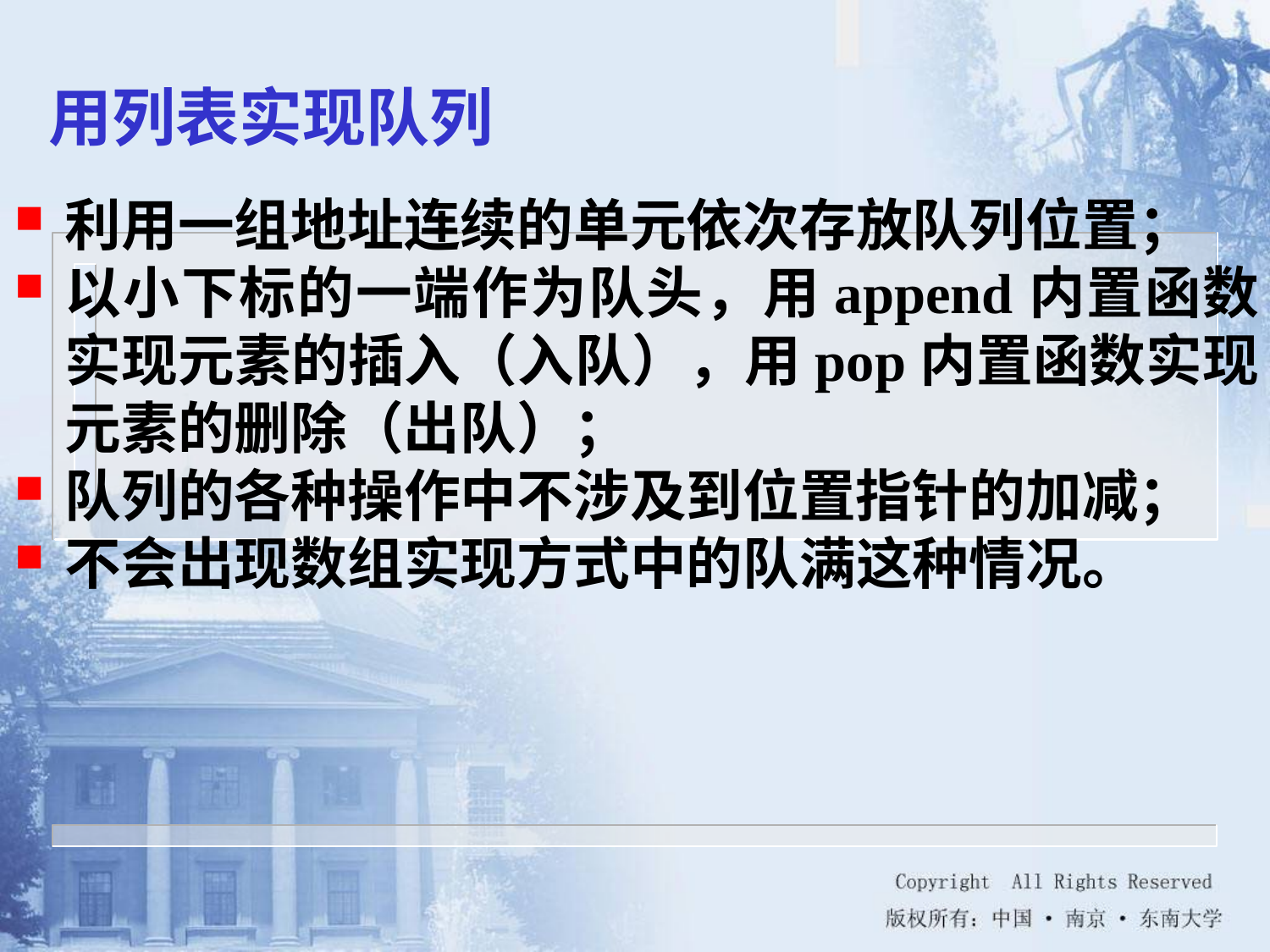

用列表实现队列
利用一组地址连续的单元依次存放队列位置；
以小下标的一端作为队头，用append内置函数实现元素的插入（入队），用pop内置函数实现元素的删除（出队）；
队列的各种操作中不涉及到位置指针的加减；
不会出现数组实现方式中的队满这种情况。